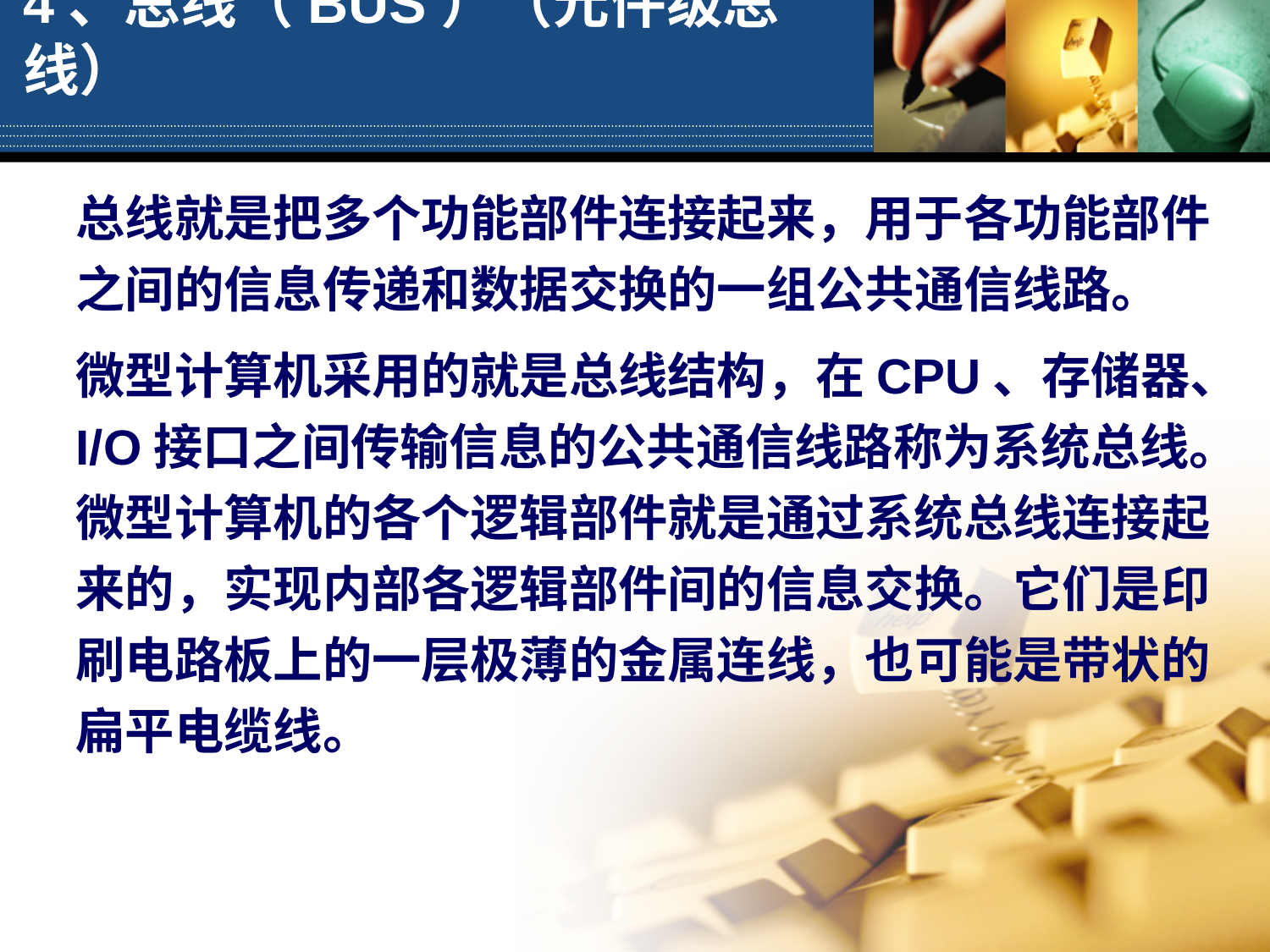

# 4、总线（BUS）（元件级总线）
总线就是把多个功能部件连接起来，用于各功能部件之间的信息传递和数据交换的一组公共通信线路。
微型计算机采用的就是总线结构，在CPU、存储器、I/O接口之间传输信息的公共通信线路称为系统总线。微型计算机的各个逻辑部件就是通过系统总线连接起来的，实现内部各逻辑部件间的信息交换。它们是印刷电路板上的一层极薄的金属连线，也可能是带状的扁平电缆线。